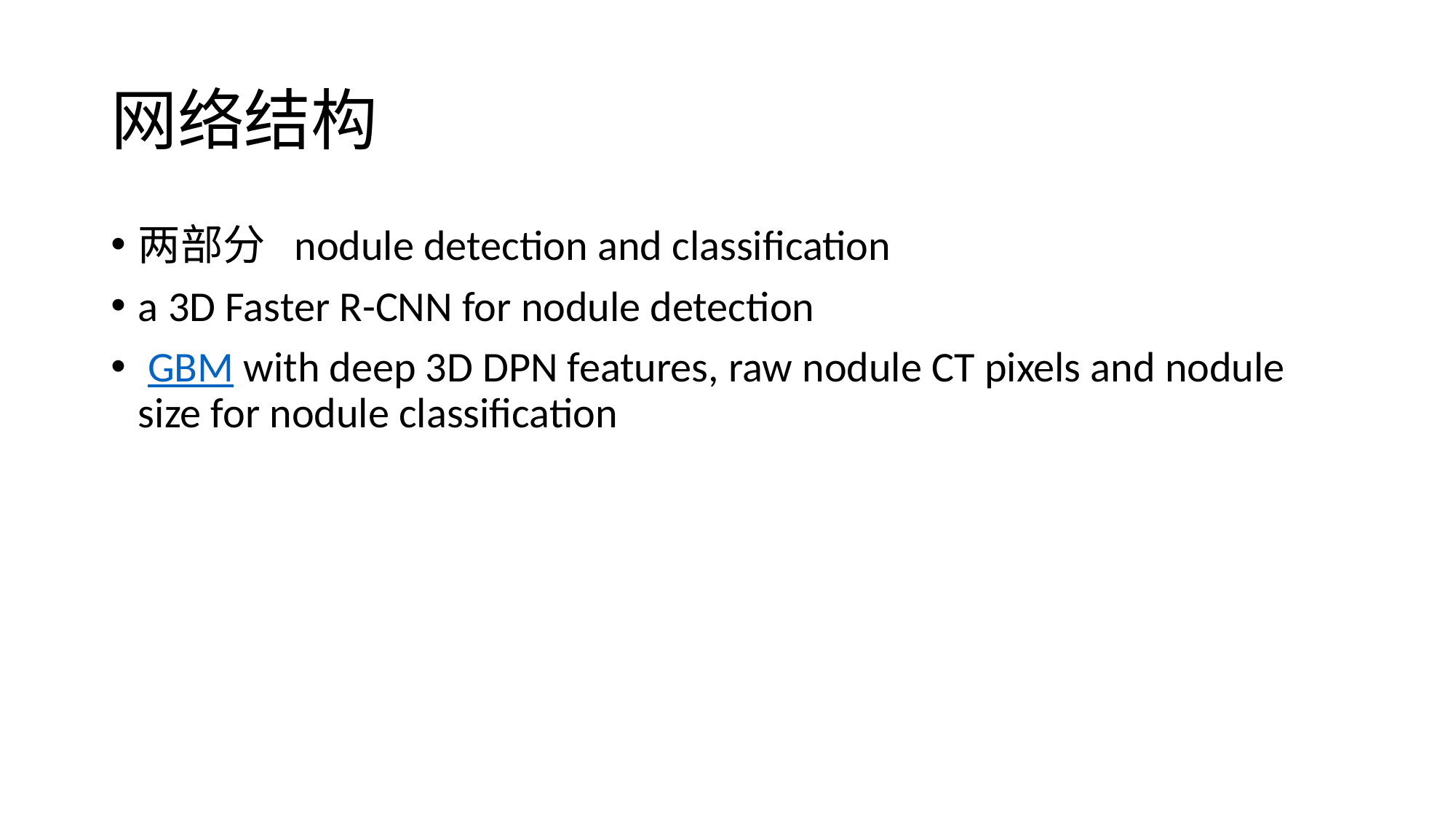

# 网络结构
两部分  nodule detection and classiﬁcation
a 3D Faster R-CNN for nodule detection
 GBM with deep 3D DPN features, raw nodule CT pixels and nodule size for nodule classiﬁcation